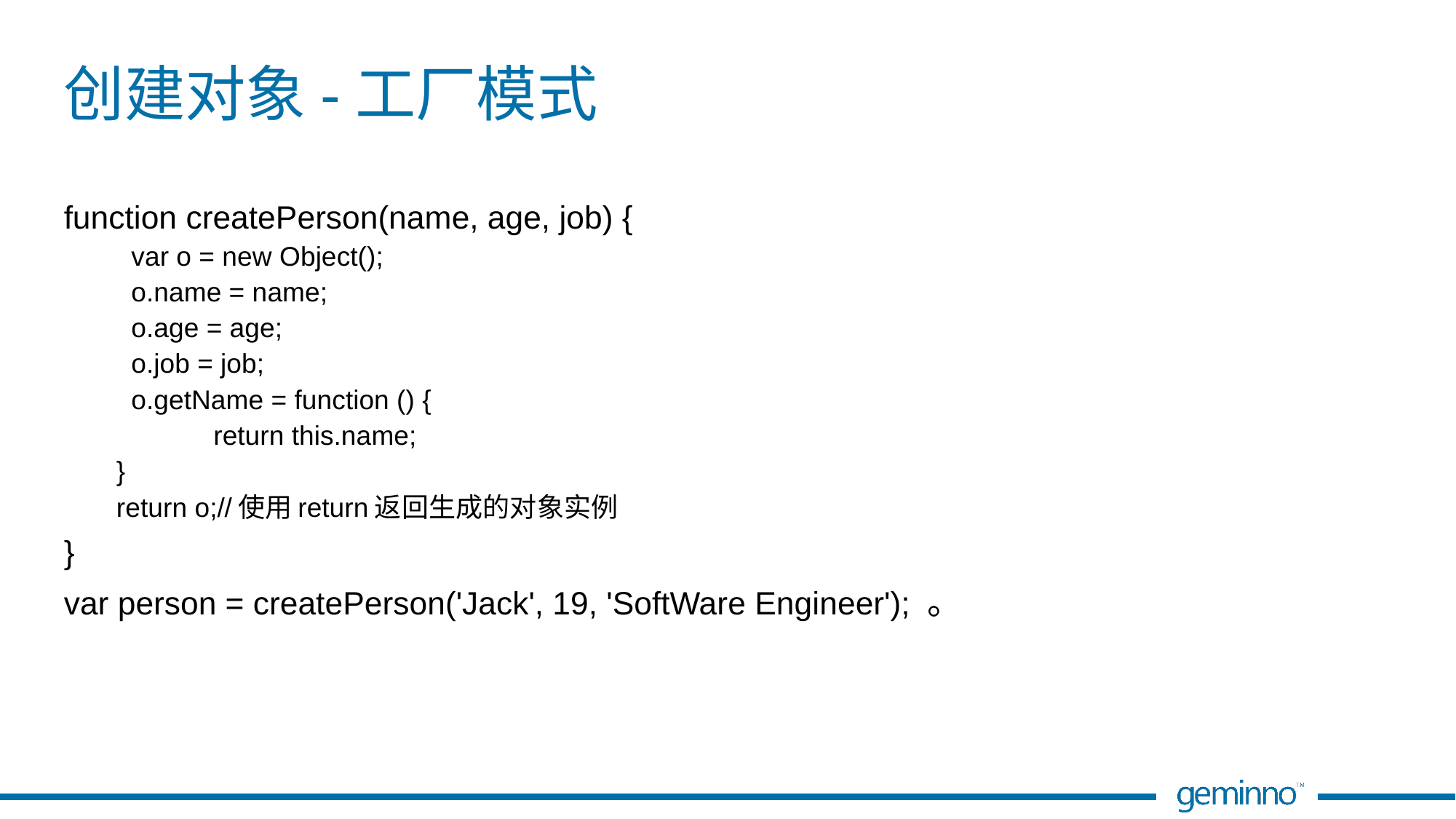

# 创建对象-工厂模式
function createPerson(name, age, job) {
  var o = new Object();
  o.name = name;
  o.age = age;
  o.job = job;
  o.getName = function () {
  	return this.name;
}
return o;//使用return返回生成的对象实例
}
var person = createPerson('Jack', 19, 'SoftWare Engineer'); 。